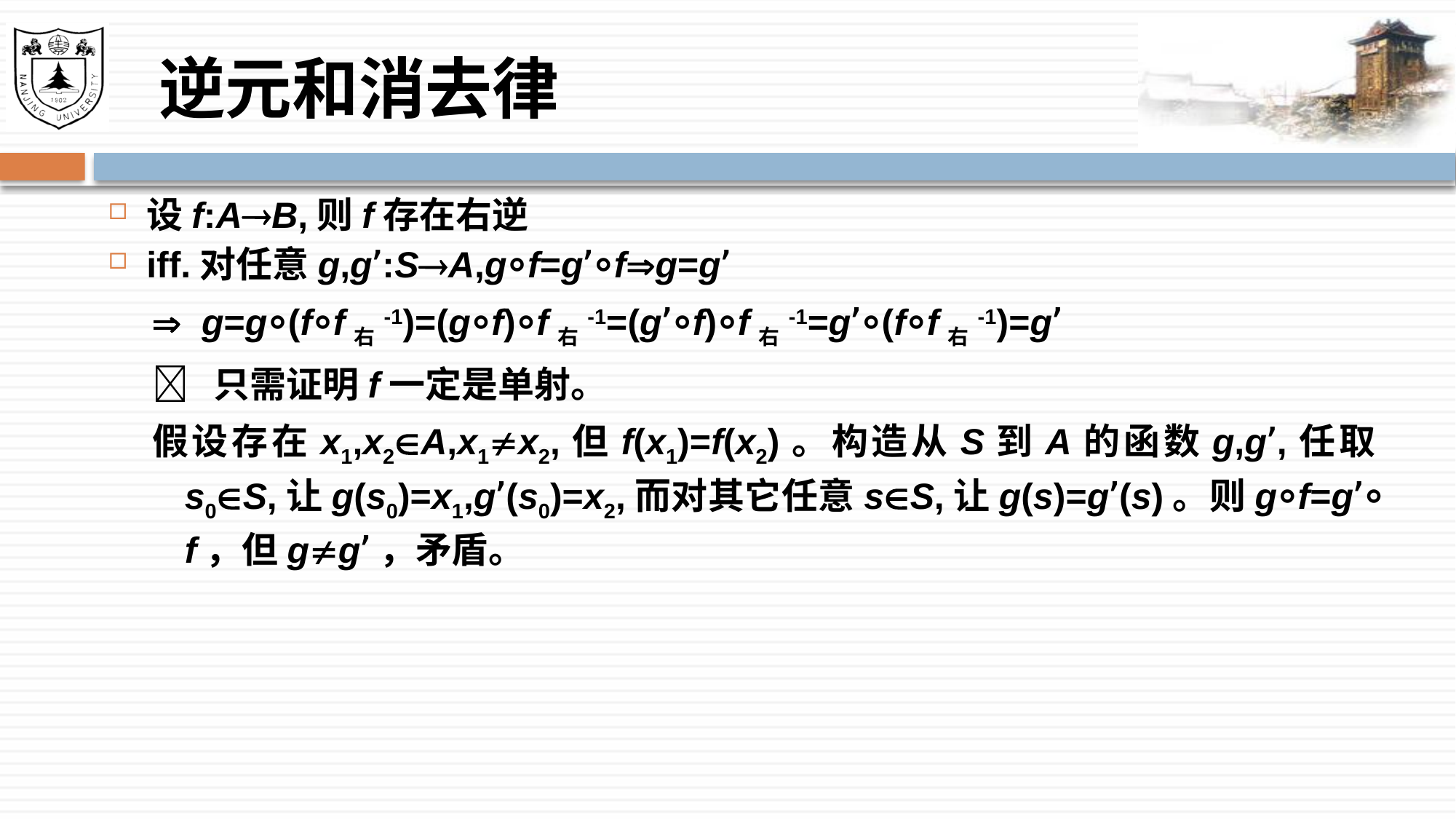

# 逆元和消去律
设f:A→B,则f存在右逆
iff.对任意g,g’:S→A,g⸰f=g’⸰f⇒g=g’
⇒  g=g⸰(f⸰f右-1)=(g⸰f)⸰f右-1=(g’⸰f)⸰f右-1=g’⸰(f⸰f右-1)=g’
⇐  只需证明f一定是单射。
假设存在x1,x2∈A,x1≠x2,但f(x1)=f(x2)。构造从S到A的函数g,g’,任取s0∈S,让g(s0)=x1,g’(s0)=x2,而对其它任意s∈S,让g(s)=g’(s)。则g⸰f=g’⸰f，但g≠g’，矛盾。